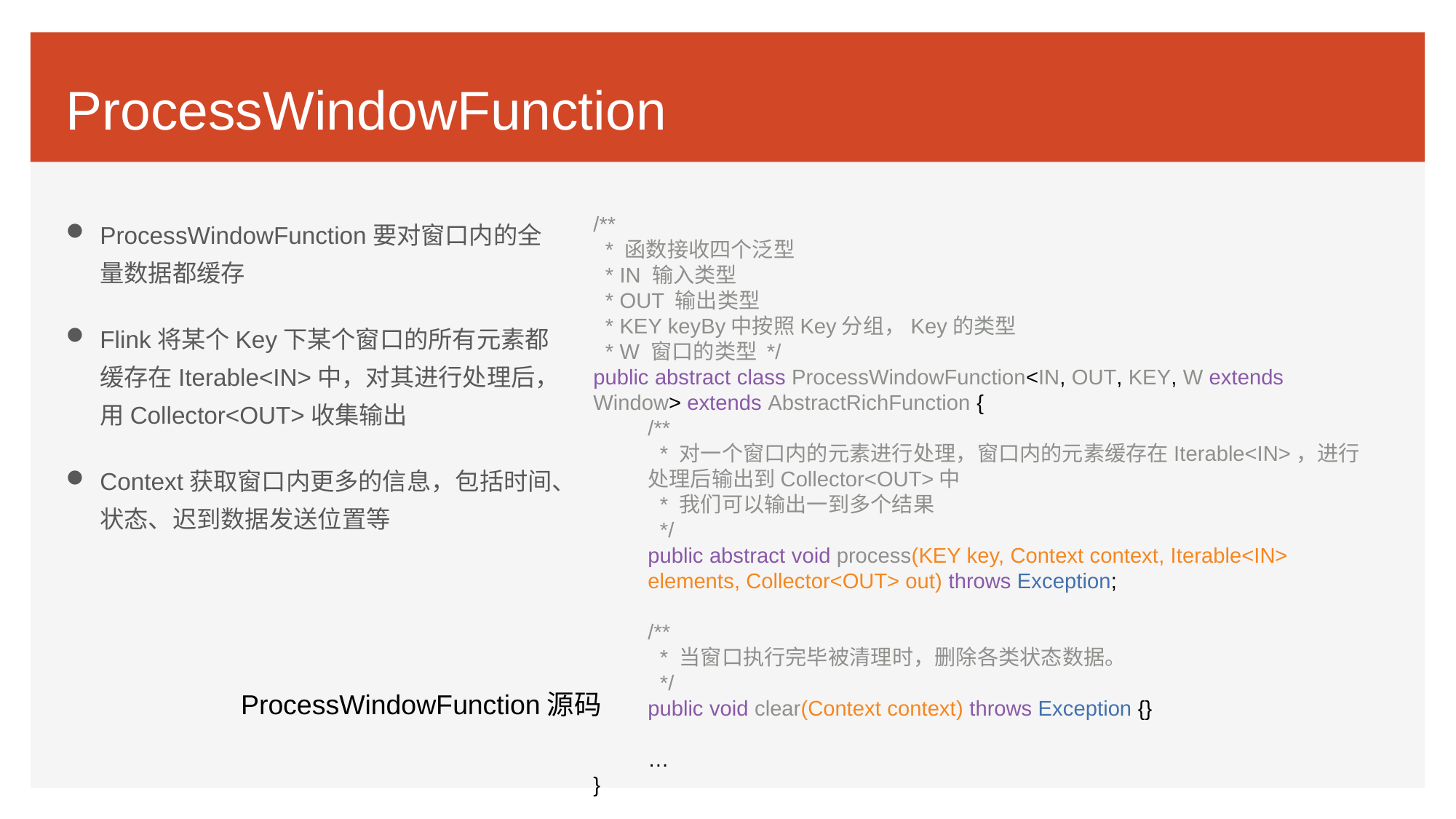

# ProcessWindowFunction
ProcessWindowFunction要对窗口内的全量数据都缓存
Flink将某个Key下某个窗口的所有元素都缓存在Iterable<IN>中，对其进行处理后，用Collector<OUT>收集输出
Context获取窗口内更多的信息，包括时间、状态、迟到数据发送位置等
/**
  * 函数接收四个泛型
  * IN 输入类型
  * OUT 输出类型
  * KEY keyBy中按照Key分组，Key的类型
  * W 窗口的类型 */
public abstract class ProcessWindowFunction<IN, OUT, KEY, W extends Window> extends AbstractRichFunction {
/**
  * 对一个窗口内的元素进行处理，窗口内的元素缓存在Iterable<IN>，进行处理后输出到Collector<OUT>中
  * 我们可以输出一到多个结果
  */
public abstract void process(KEY key, Context context, Iterable<IN> elements, Collector<OUT> out) throws Exception;

/**
  * 当窗口执行完毕被清理时，删除各类状态数据。
  */
public void clear(Context context) throws Exception {}

…
}
ProcessWindowFunction源码